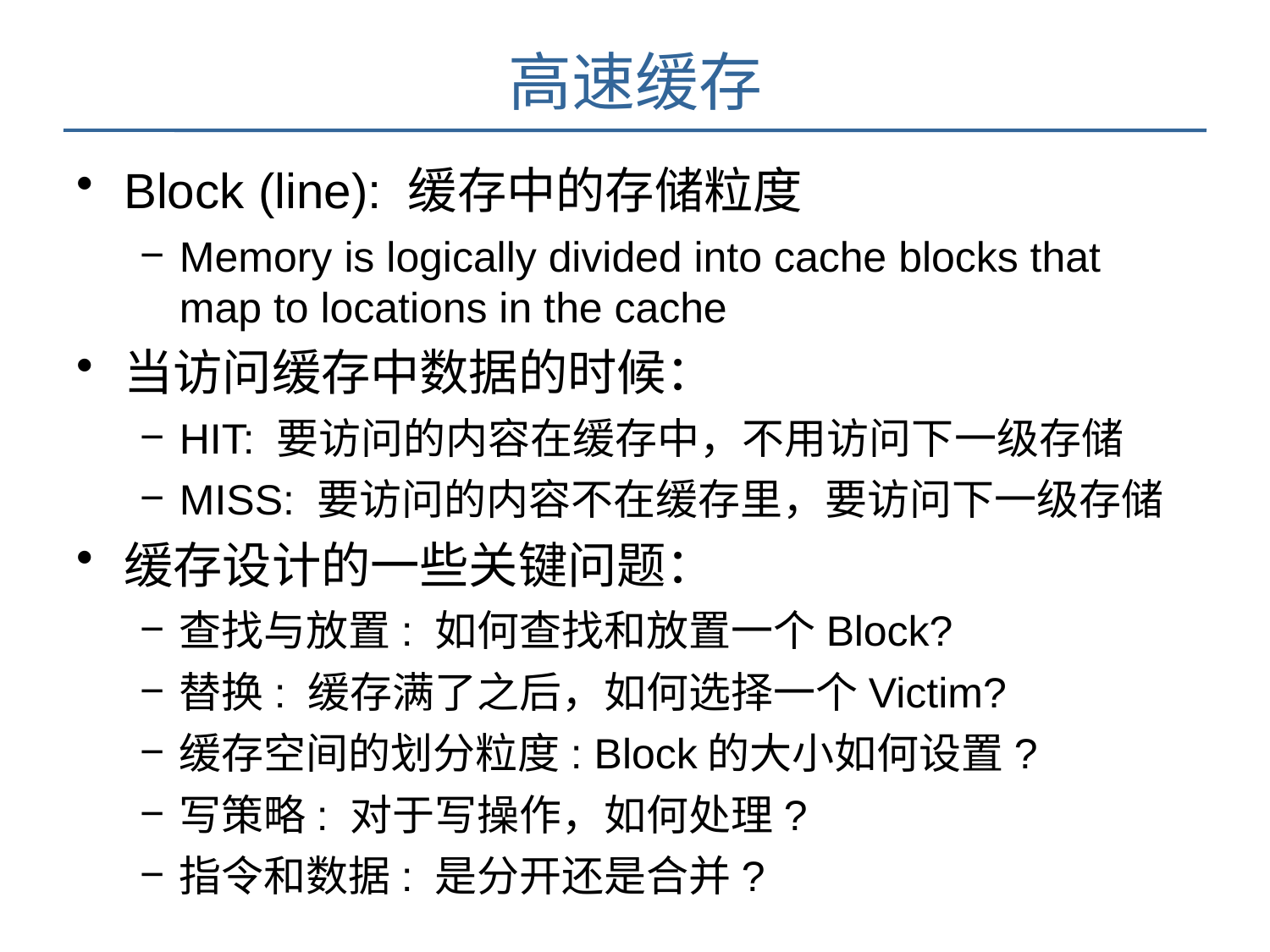

# 高速缓存
Block (line): 缓存中的存储粒度
Memory is logically divided into cache blocks that map to locations in the cache
当访问缓存中数据的时候：
HIT: 要访问的内容在缓存中，不用访问下一级存储
MISS: 要访问的内容不在缓存里，要访问下一级存储
缓存设计的一些关键问题：
查找与放置: 如何查找和放置一个Block?
替换: 缓存满了之后，如何选择一个Victim?
缓存空间的划分粒度: Block的大小如何设置?
写策略: 对于写操作，如何处理?
指令和数据: 是分开还是合并?